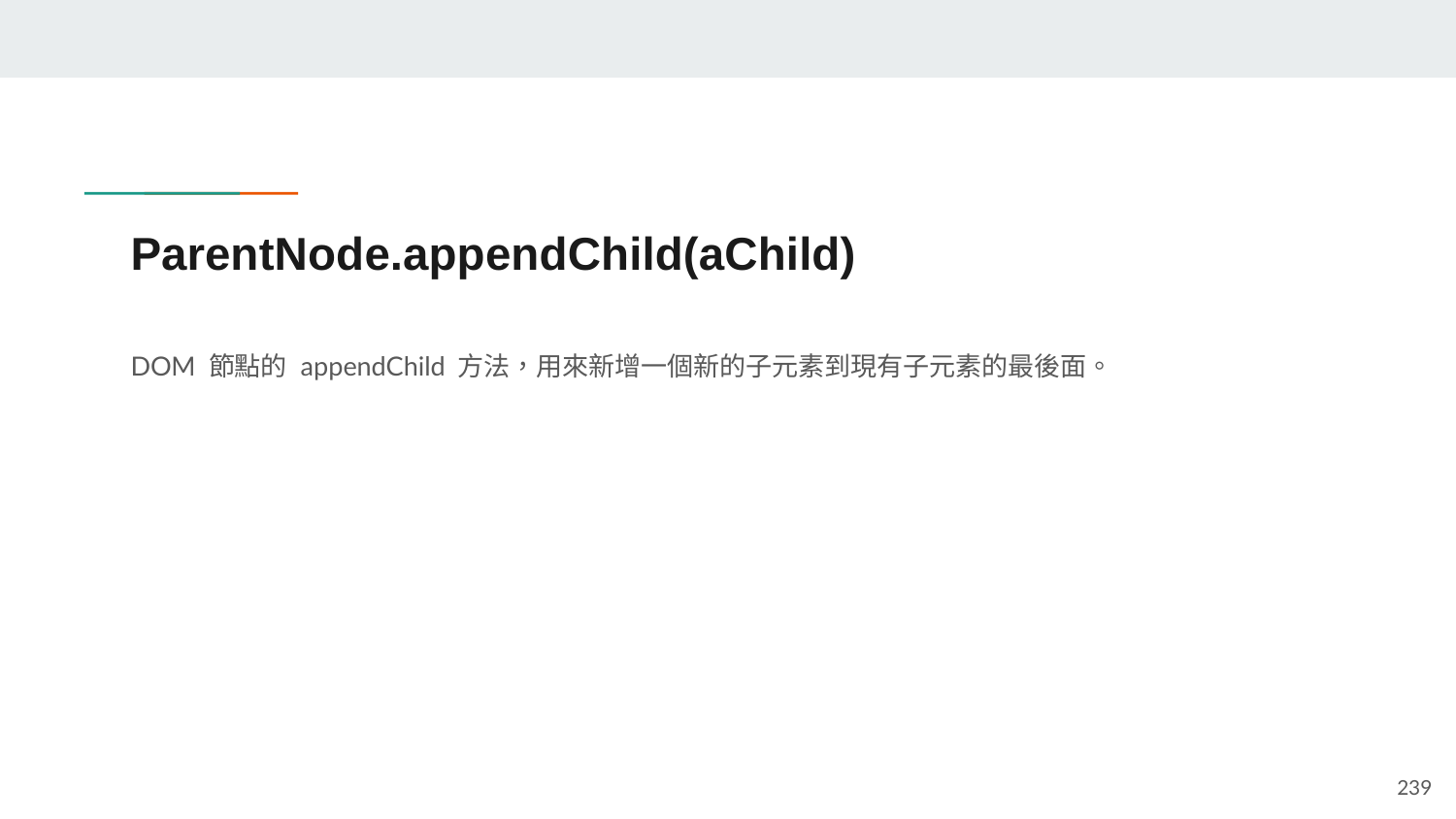

# ParentNode.appendChild(aChild)
DOM 節點的 appendChild 方法，用來新增一個新的子元素到現有子元素的最後面。
239